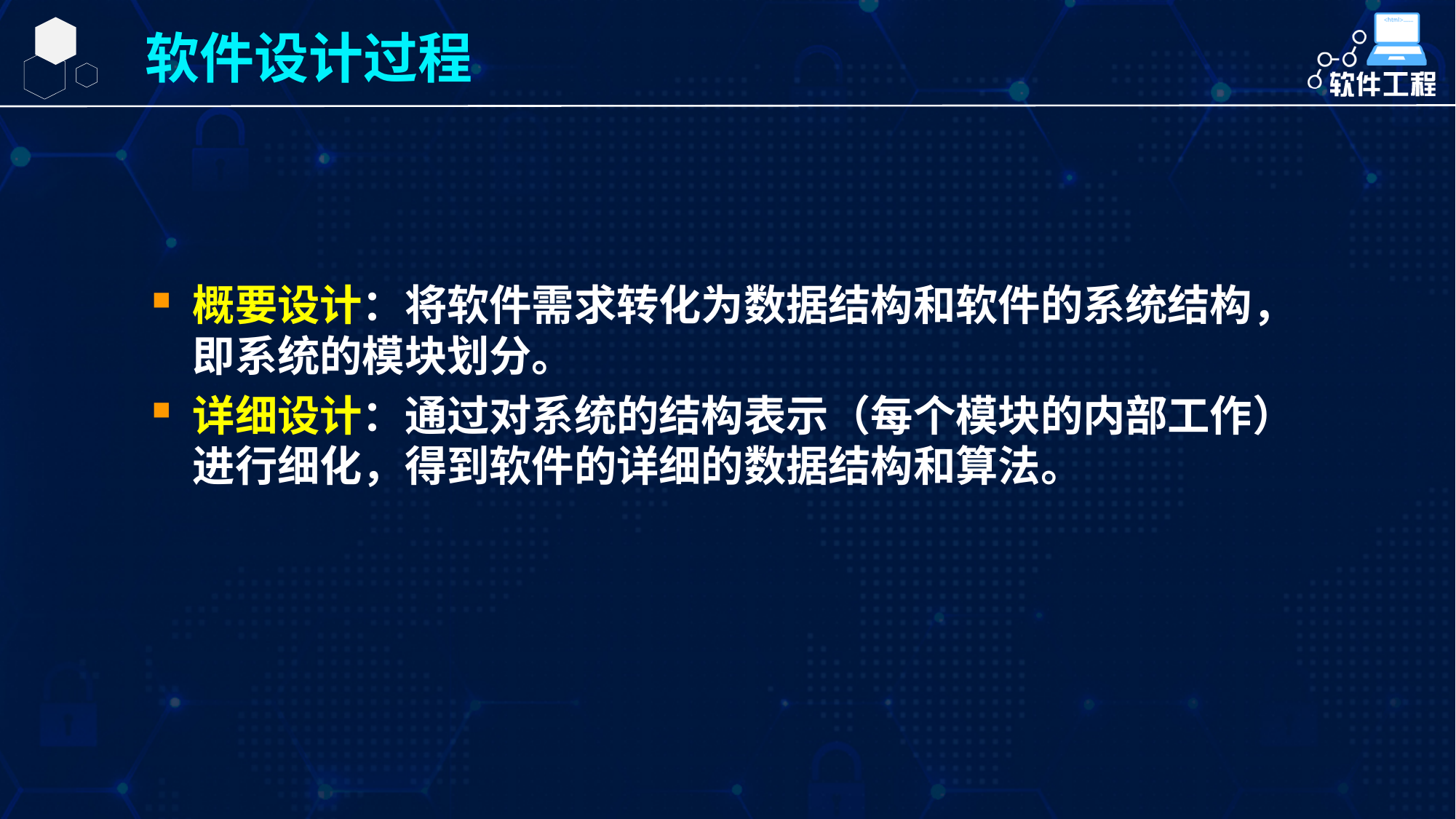

软件设计过程
概要设计：将软件需求转化为数据结构和软件的系统结构，即系统的模块划分。
详细设计：通过对系统的结构表示（每个模块的内部工作）进行细化，得到软件的详细的数据结构和算法。